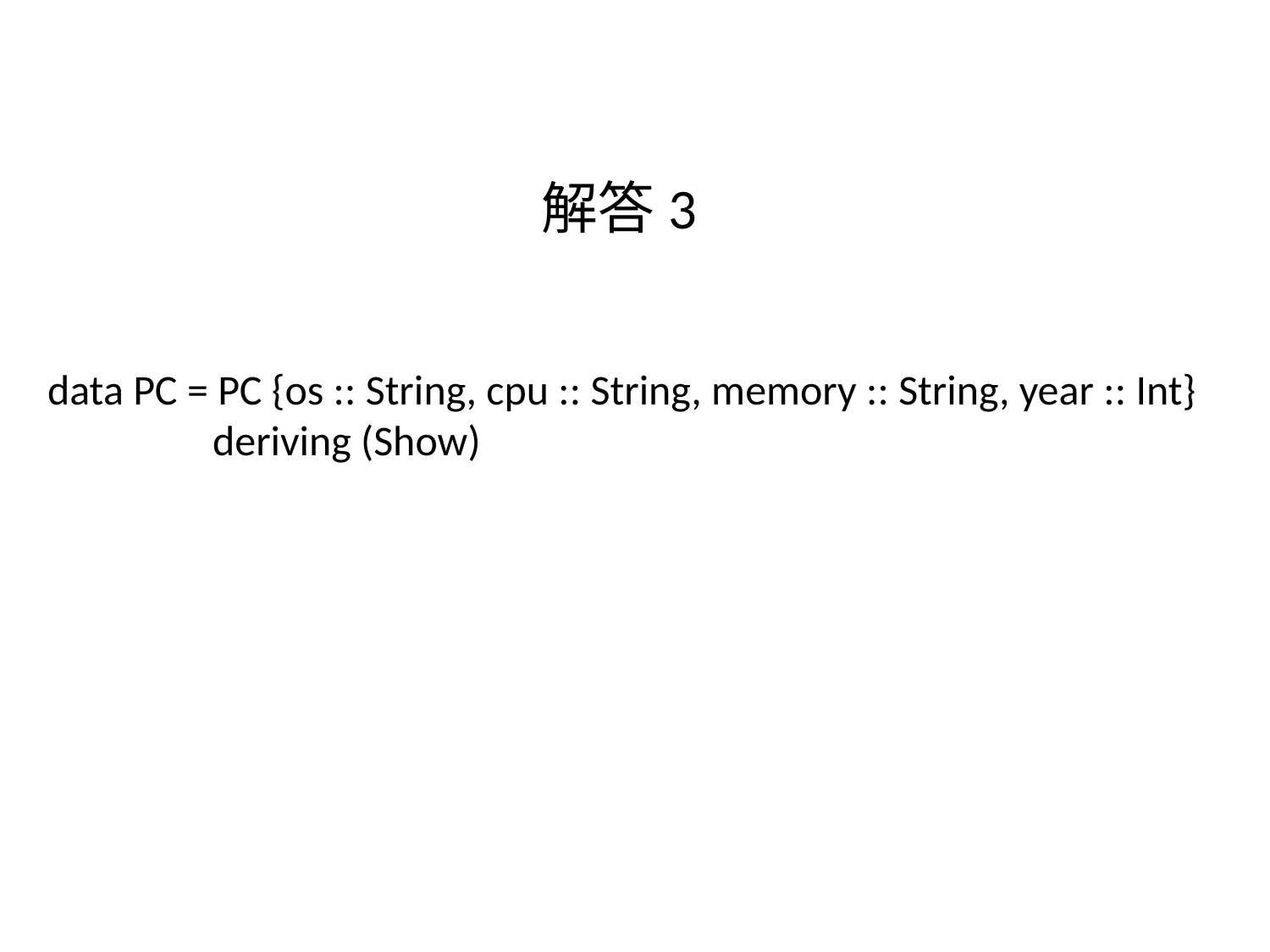

解答3
data PC = PC {os :: String, cpu :: String, memory :: String, year :: Int} 	    deriving (Show)